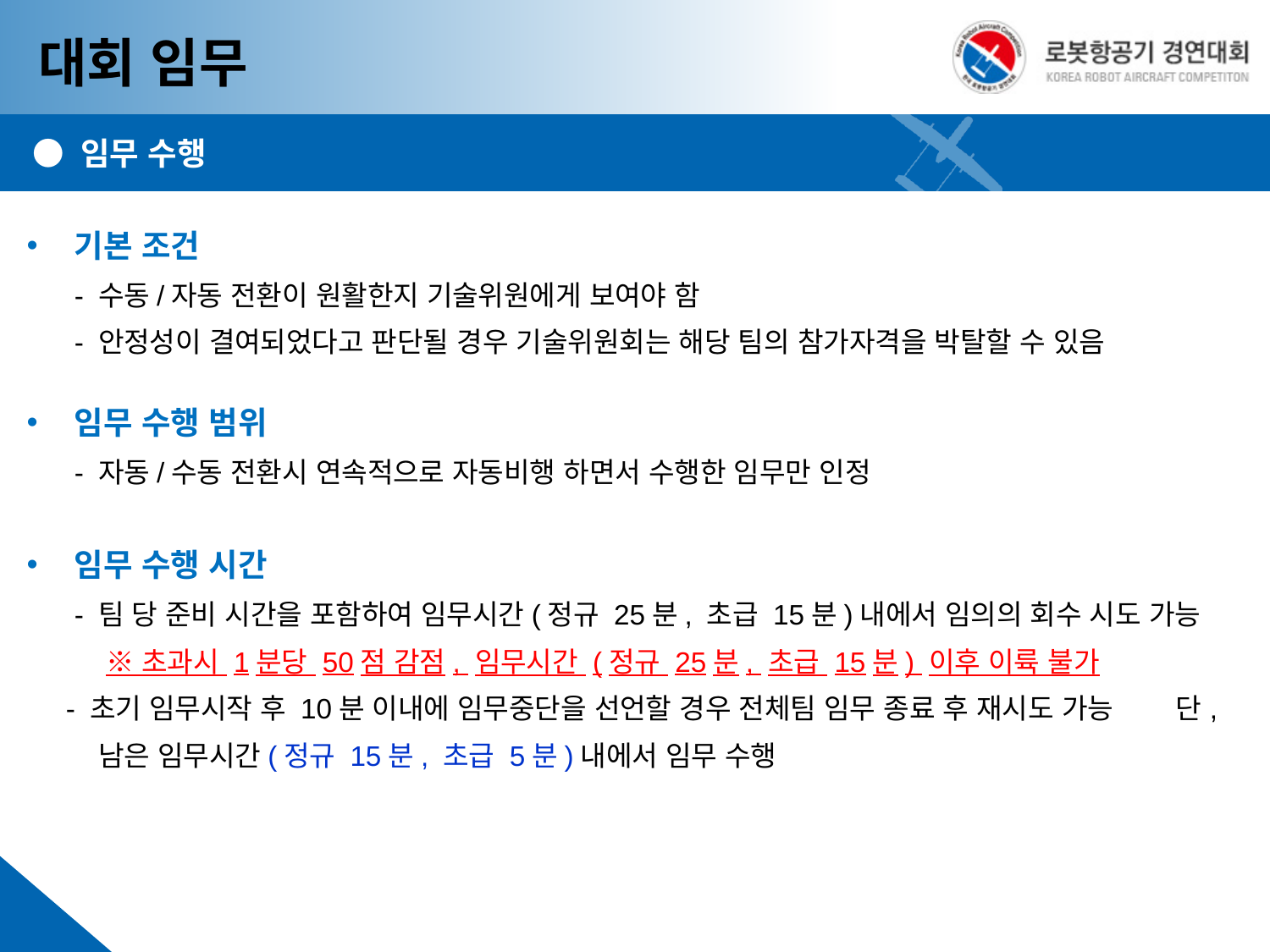

대회 임무
● 임무 수행
기본 조건
- 수동/자동 전환이 원활한지 기술위원에게 보여야 함
- 안정성이 결여되었다고 판단될 경우 기술위원회는 해당 팀의 참가자격을 박탈할 수 있음
임무 수행 범위
- 자동/수동 전환시 연속적으로 자동비행 하면서 수행한 임무만 인정

임무 수행 시간
- 팀 당 준비 시간을 포함하여 임무시간(정규 25분, 초급 15분)내에서 임의의 회수 시도 가능
    ※ 초과시 1분당 50점 감점, 임무시간 (정규 25분, 초급 15분) 이후 이륙 불가
     - 초기 임무시작 후 10분 이내에 임무중단을 선언할 경우 전체팀 임무 종료 후 재시도 가능        단, 남은 임무시간(정규 15분, 초급 5분)내에서 임무 수행